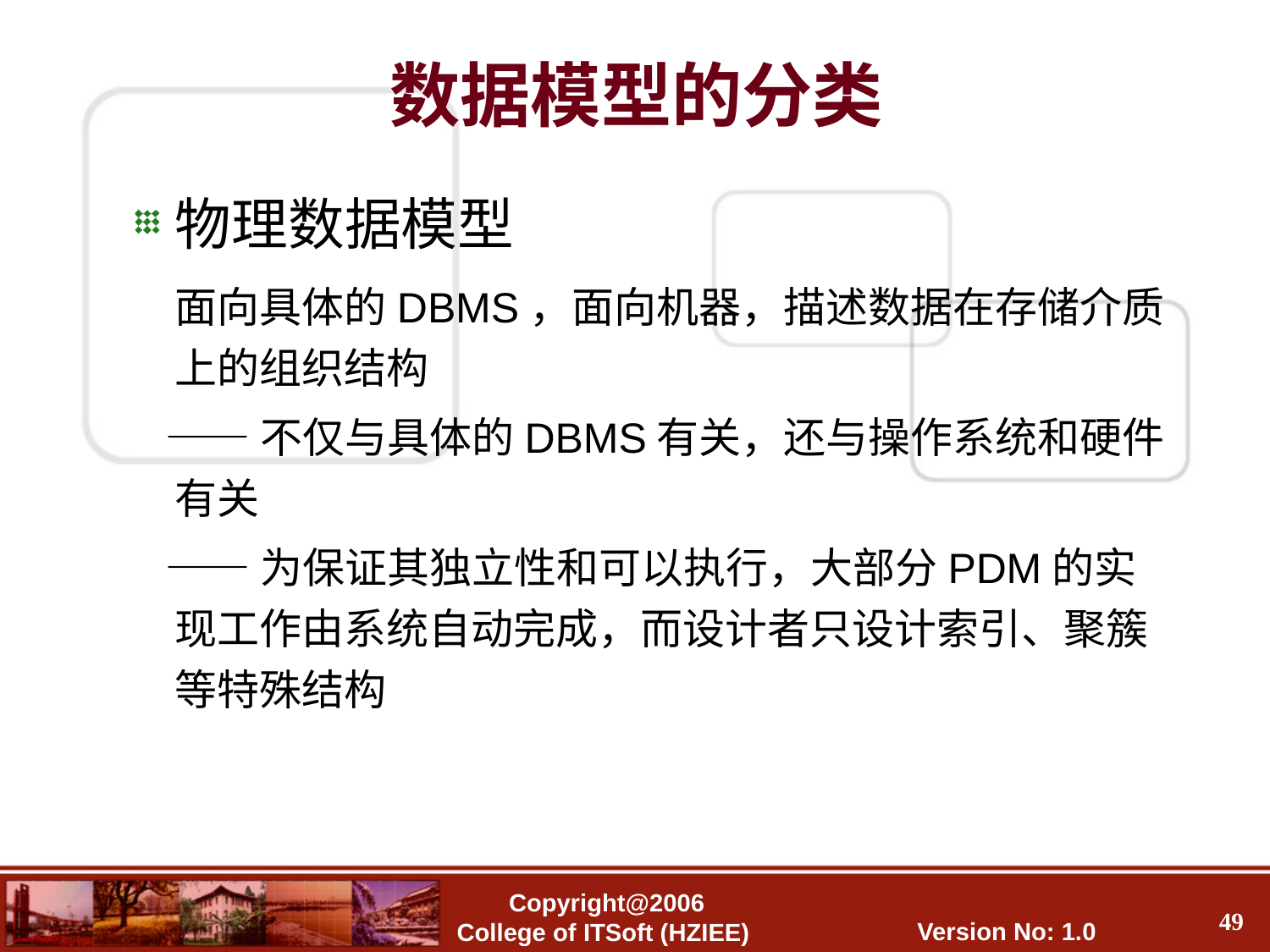

数据模型的分类
物理数据模型
	面向具体的DBMS，面向机器，描述数据在存储介质上的组织结构
    ——不仅与具体的DBMS有关，还与操作系统和硬件有关
    ——为保证其独立性和可以执行，大部分PDM的实现工作由系统自动完成，而设计者只设计索引、聚簇等特殊结构